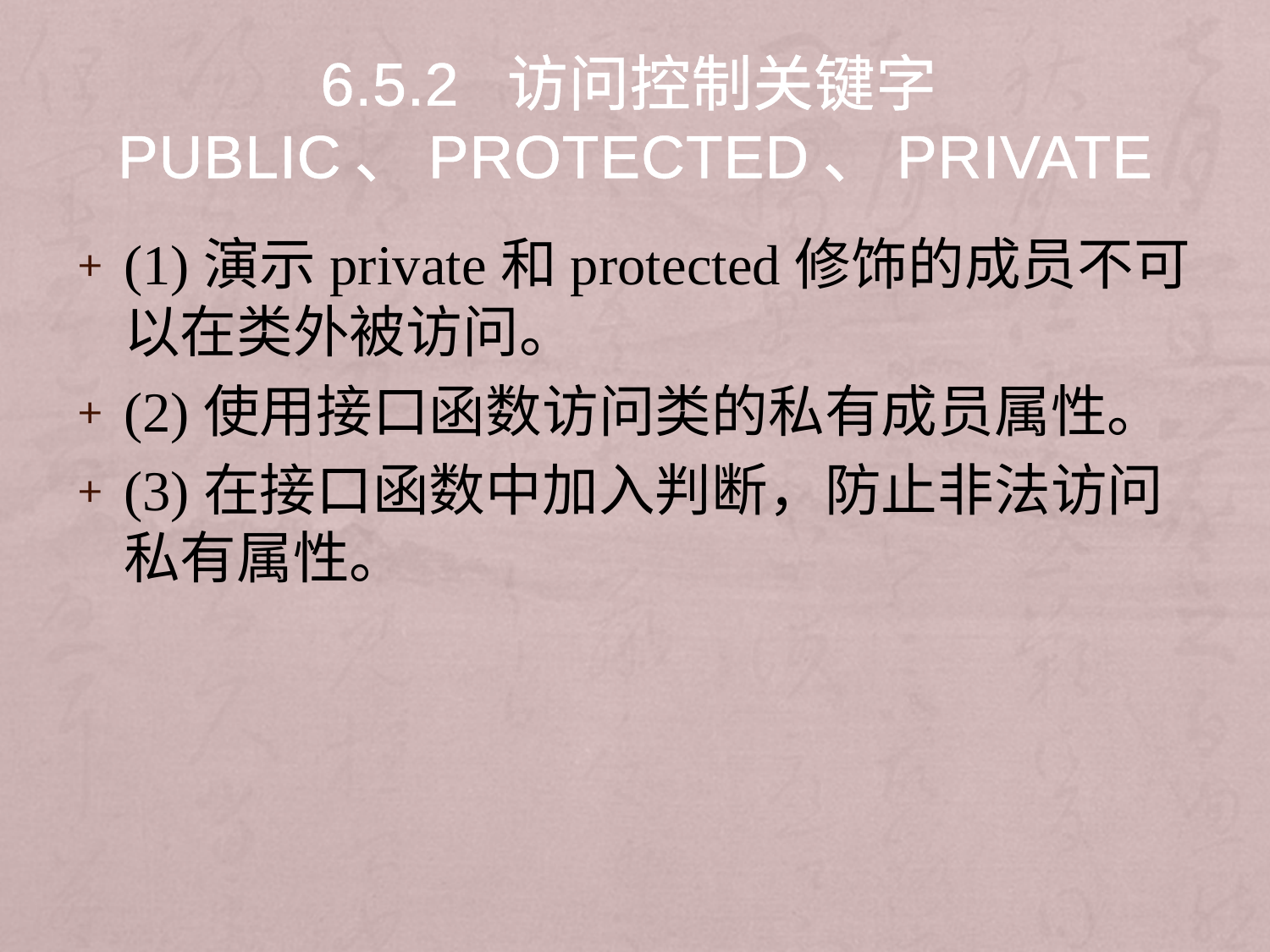

# 6.5.2  访问控制关键字public、protected、private
(1)演示private和protected修饰的成员不可以在类外被访问。
(2)使用接口函数访问类的私有成员属性。
(3)在接口函数中加入判断，防止非法访问私有属性。